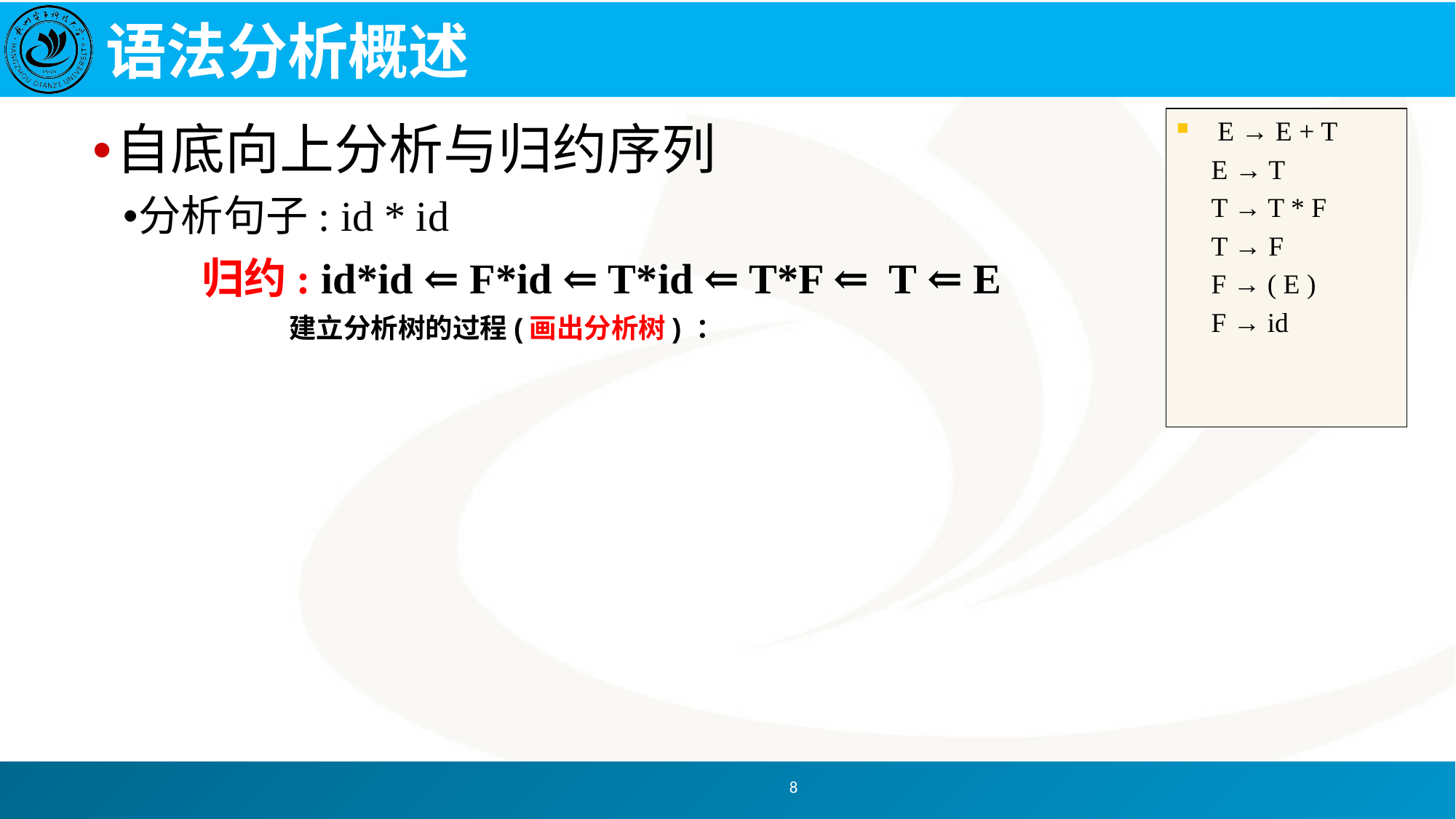

# 语法分析概述
E → E + T
     E → T
     T → T * F
     T → F
     F → ( E )
     F → id
自底向上分析与归约序列
分析句子: id * id
归约: id*id ⇐ F*id ⇐ T*id ⇐ T*F ⇐  T ⇐ E
建立分析树的过程(画出分析树) ：
8